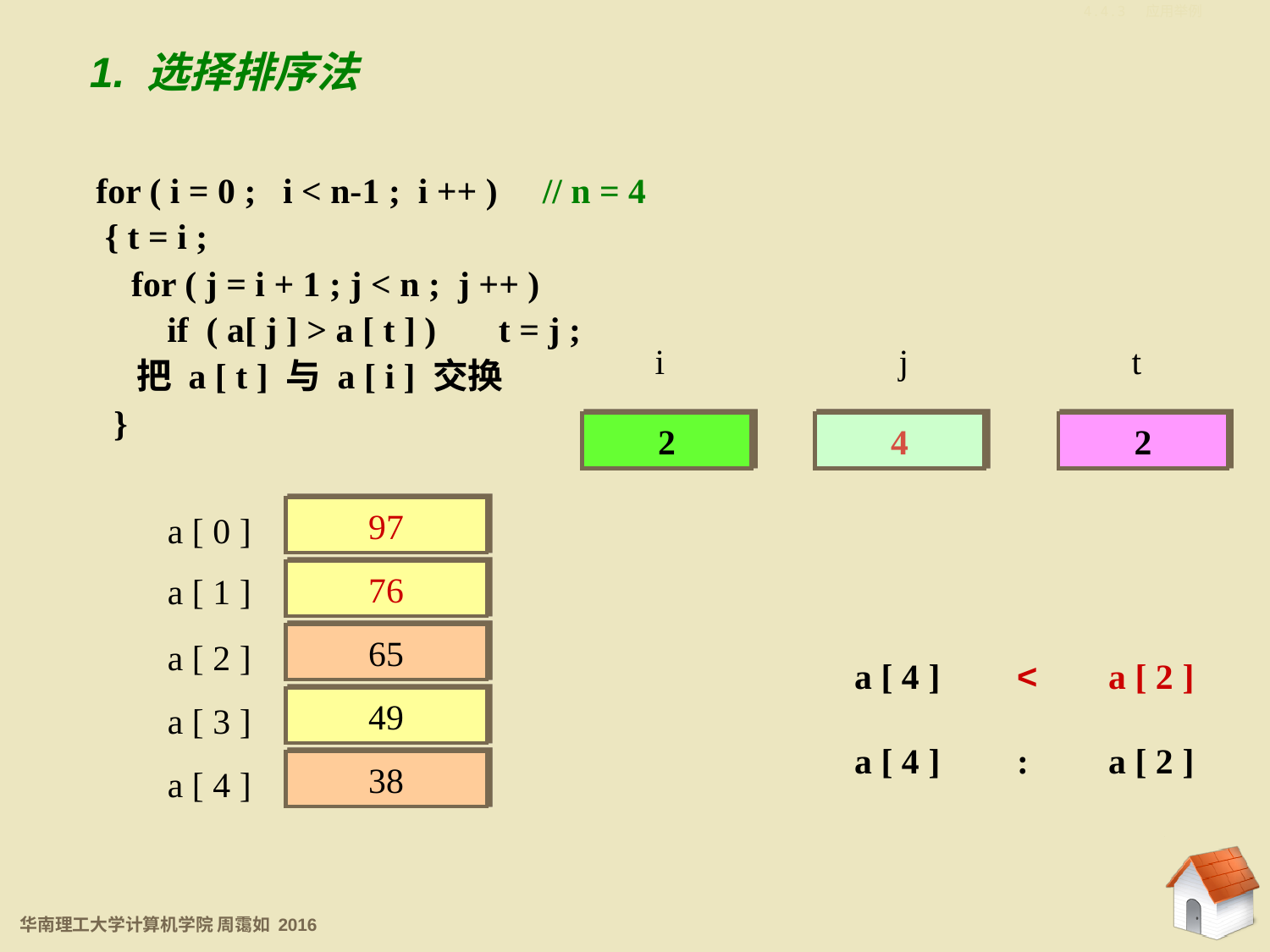

4.4.3  应用举例
1. 选择排序法
for ( i = 0 ;   i < n-1 ;  i ++ )     // n = 4
 { t = i ;
    for ( j = i + 1 ; j < n ;  j ++ )
        if  ( a[ j ] > a [ t ] )       t = j ;
    把 a [ t ] 与 a [ i ] 交换
  }
i
2
j
3
t
2
97
76
65
49
38
a [ 0 ]
a [ 1 ]
a [ 2 ]
a [ 3 ]
a [ 4 ]
4
65
a [ 4 ]	    <	a [ 2 ]
a [ 4 ]	    :	a [ 2 ]
38